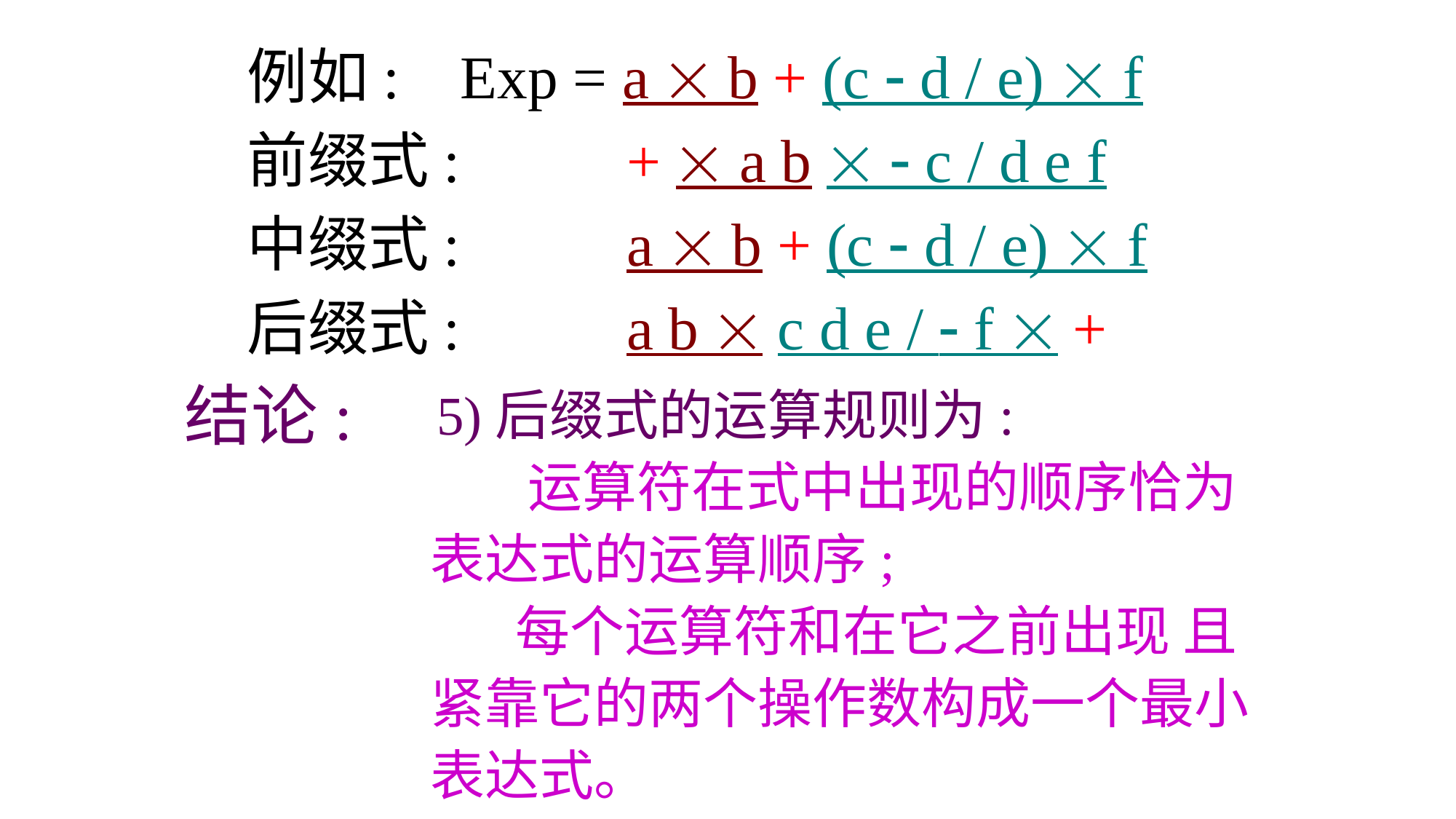

例如:    Exp = a × b + (c − d / e) × f
前缀式:           + × a b × − c / d e f
中缀式:           a × b + (c − d / e) × f
后缀式:           a b × c d e / − f × +
结论:
     5)后缀式的运算规则为:
            运算符在式中出现的顺序恰为
    表达式的运算顺序;
           每个运算符和在它之前出现 且
    紧靠它的两个操作数构成一个最小
    表达式。